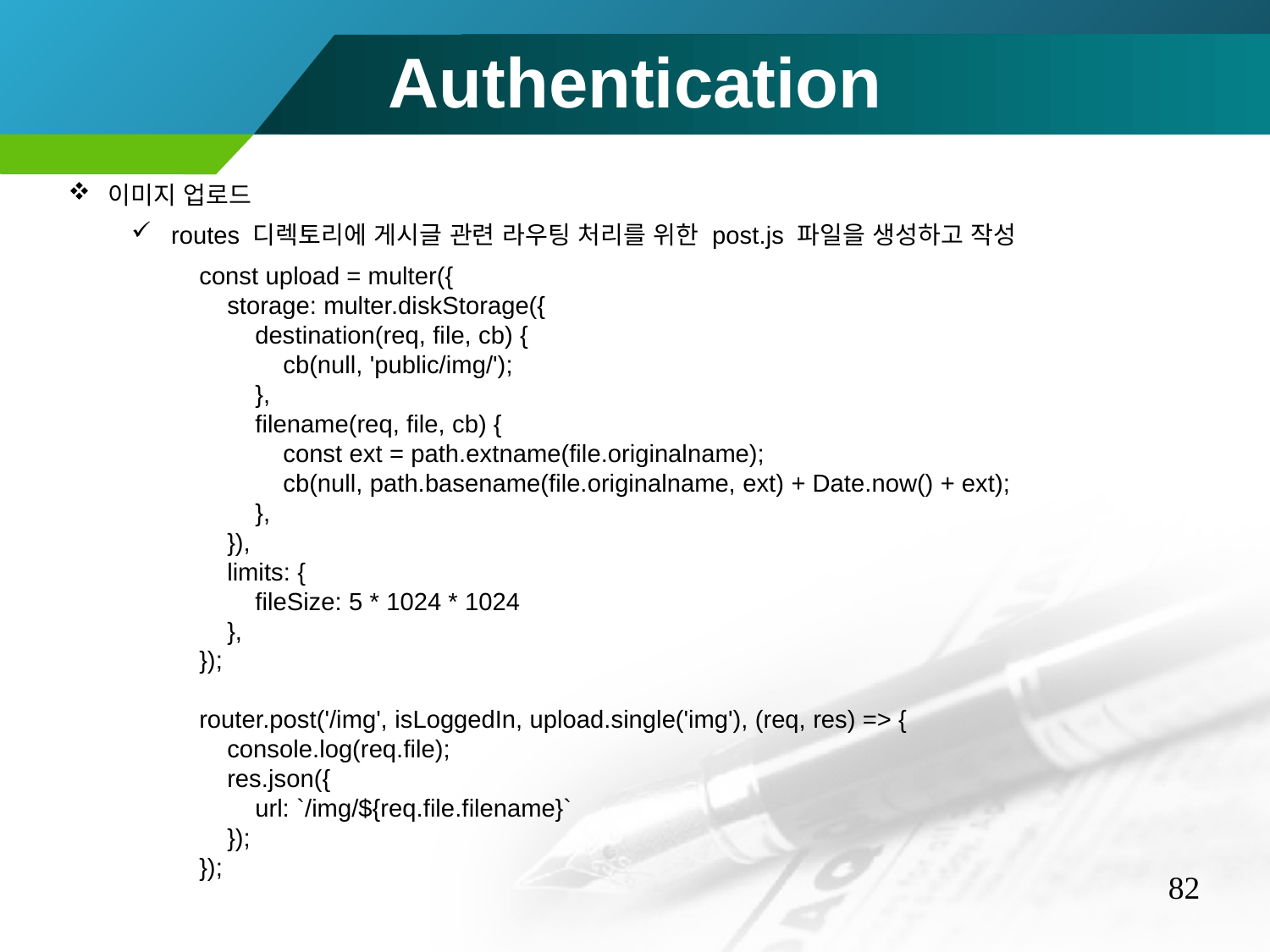

Authentication
이미지 업로드
routes 디렉토리에 게시글 관련 라우팅 처리를 위한 post.js 파일을 생성하고 작성
const upload = multer({
    storage: multer.diskStorage({
        destination(req, file, cb) {
            cb(null, 'public/img/');
        },
        filename(req, file, cb) {
            const ext = path.extname(file.originalname);
            cb(null, path.basename(file.originalname, ext) + Date.now() + ext);
        },
    }),
    limits: {
        fileSize: 5 * 1024 * 1024
    },
});

router.post('/img', isLoggedIn, upload.single('img'), (req, res) => {
    console.log(req.file);
    res.json({
        url: `/img/${req.file.filename}`
    });
});
82